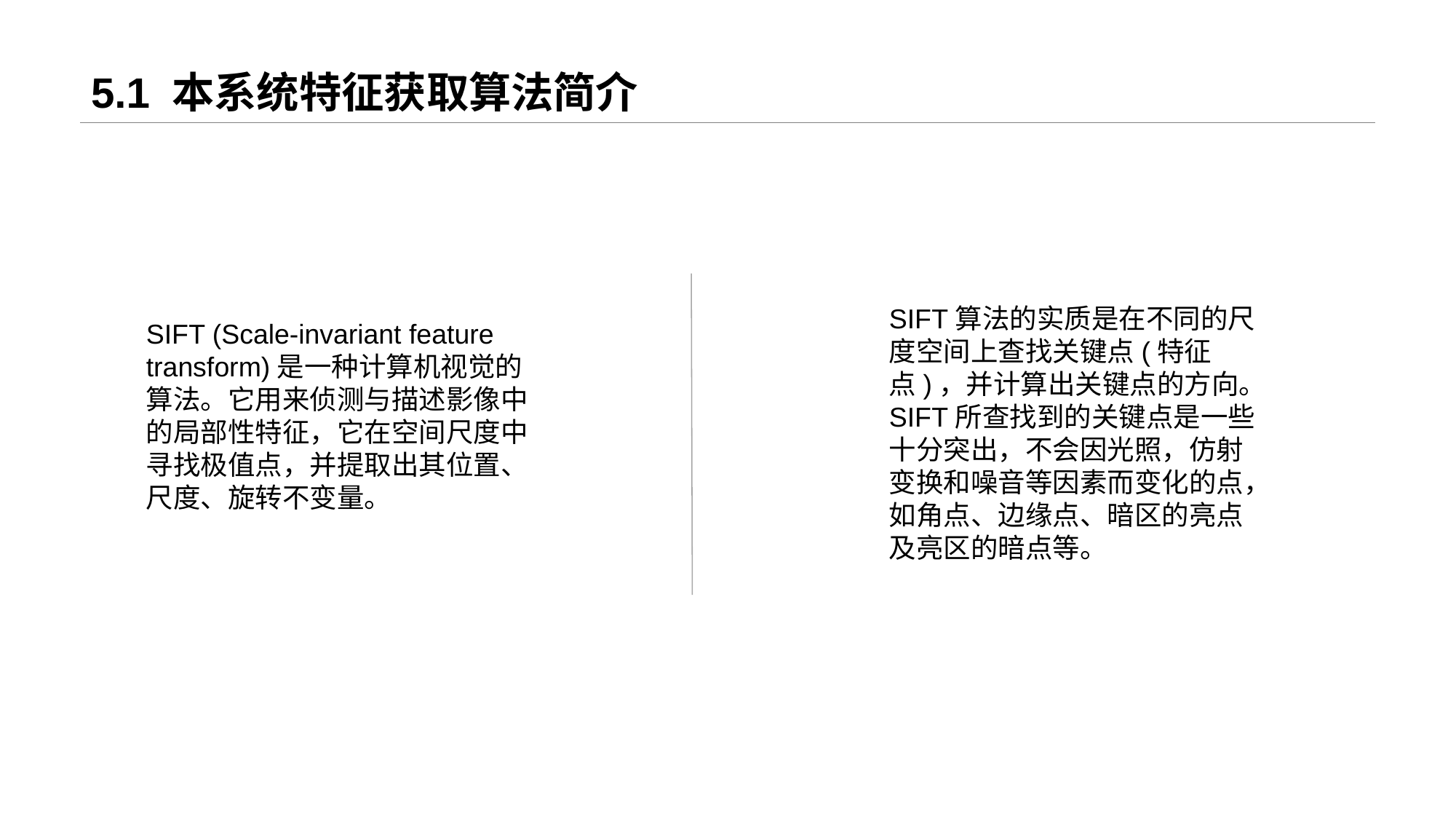

# 5.1 本系统特征获取算法简介

SIFT算法的实质是在不同的尺度空间上查找关键点(特征点)，并计算出关键点的方向。SIFT所查找到的关键点是一些十分突出，不会因光照，仿射变换和噪音等因素而变化的点，如角点、边缘点、暗区的亮点及亮区的暗点等。
SIFT (Scale-invariant feature transform)是一种计算机视觉的算法。它用来侦测与描述影像中的局部性特征，它在空间尺度中寻找极值点，并提取出其位置、尺度、旋转不变量。

14